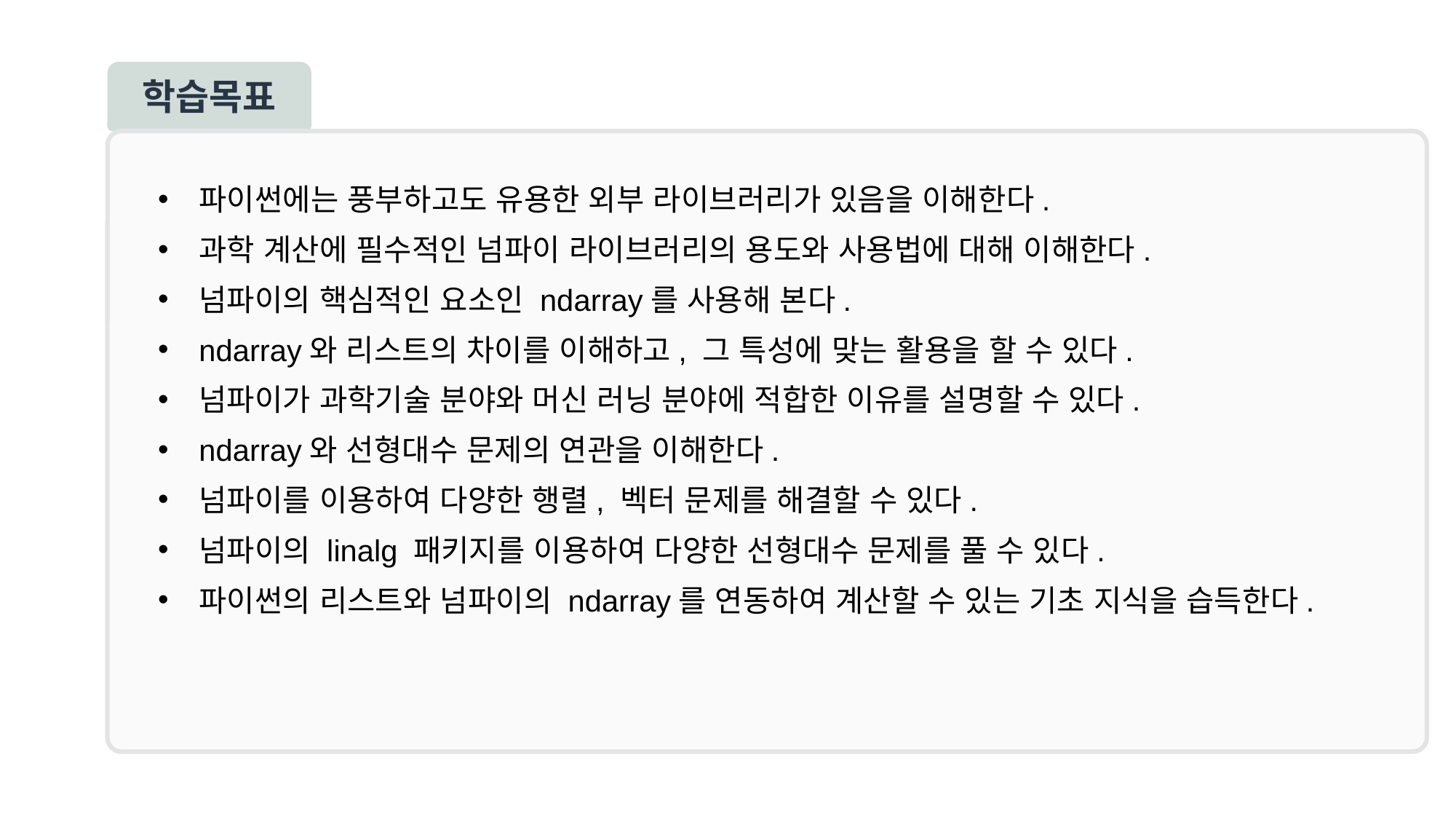

학습목표

파이썬에는 풍부하고도 유용한 외부 라이브러리가 있음을 이해한다.
과학 계산에 필수적인 넘파이 라이브러리의 용도와 사용법에 대해 이해한다.
넘파이의 핵심적인 요소인 ndarray를 사용해 본다.
ndarray와 리스트의 차이를 이해하고, 그 특성에 맞는 활용을 할 수 있다.
넘파이가 과학기술 분야와 머신 러닝 분야에 적합한 이유를 설명할 수 있다.
ndarray와 선형대수 문제의 연관을 이해한다.
넘파이를 이용하여 다양한 행렬, 벡터 문제를 해결할 수 있다.
넘파이의 linalg 패키지를 이용하여 다양한 선형대수 문제를 풀 수 있다.
파이썬의 리스트와 넘파이의 ndarray를 연동하여 계산할 수 있는 기초 지식을 습득한다.